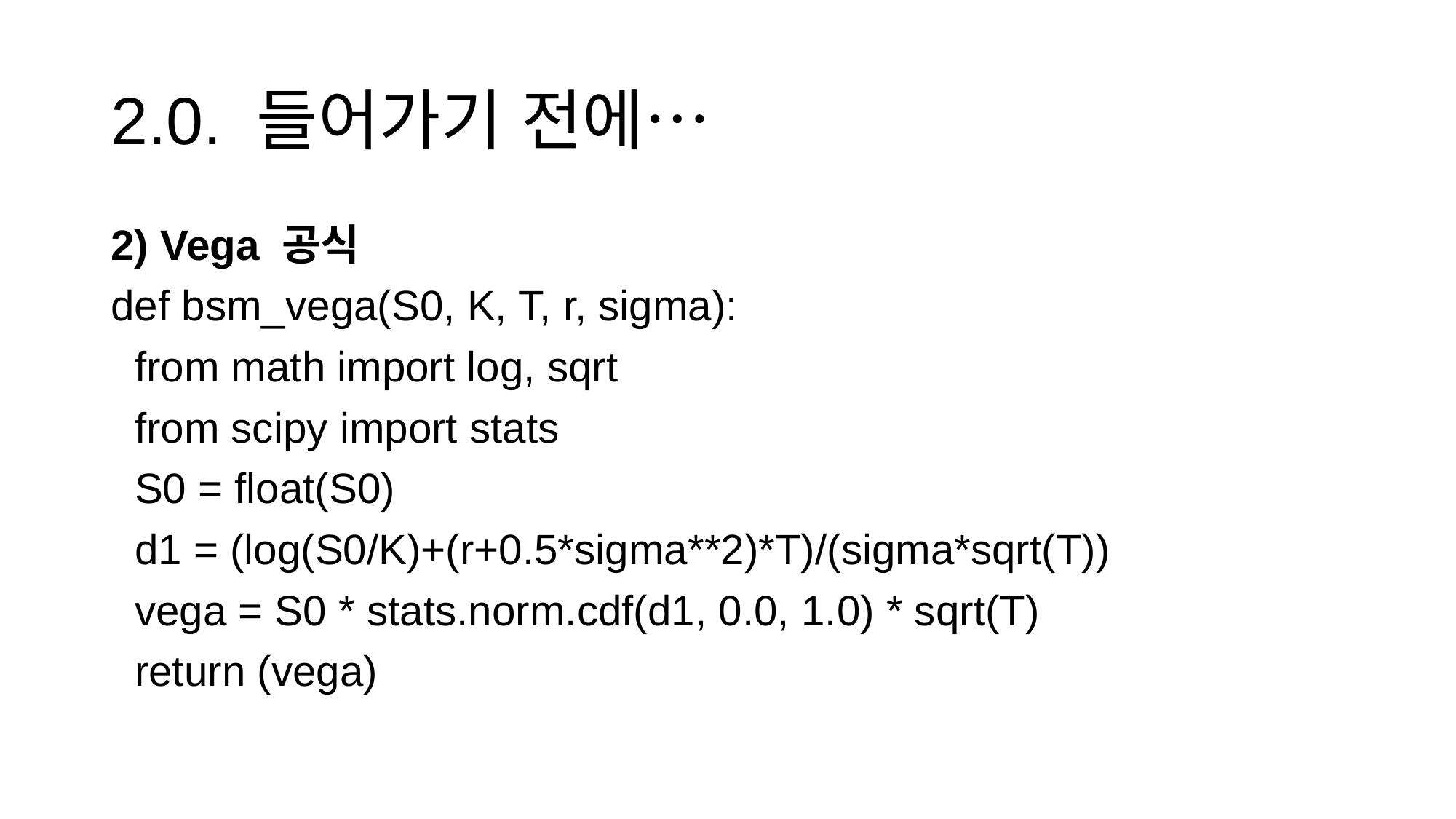

# 2.0. 들어가기 전에…
2) Vega 공식
def bsm_vega(S0, K, T, r, sigma):
  from math import log, sqrt
  from scipy import stats
  S0 = float(S0)
  d1 = (log(S0/K)+(r+0.5*sigma**2)*T)/(sigma*sqrt(T))
  vega = S0 * stats.norm.cdf(d1, 0.0, 1.0) * sqrt(T)
  return (vega)